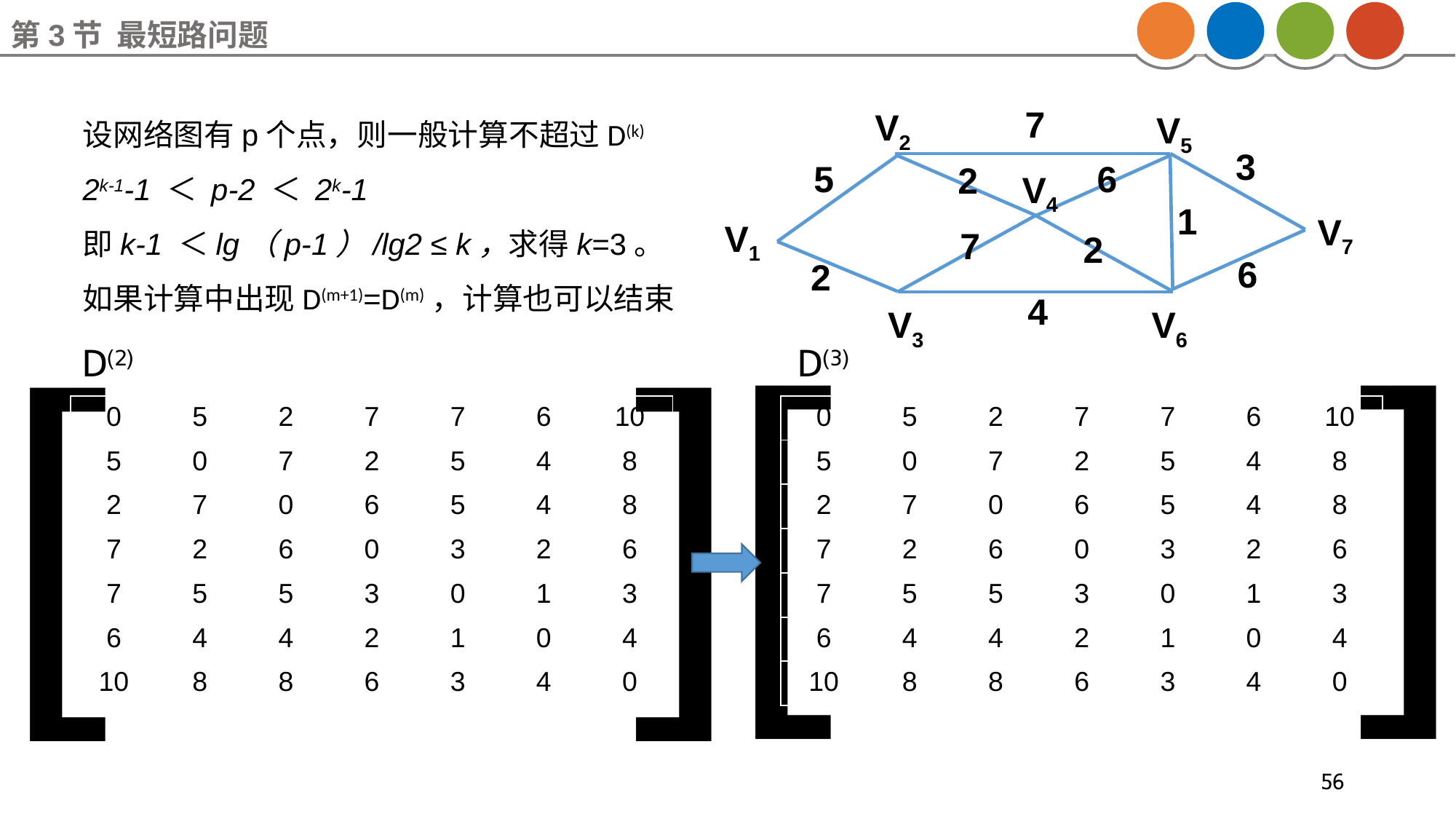

第3节  最短路问题
设网络图有p个点，则一般计算不超过D(k)
2k-1-1 ＜ p-2 ＜ 2k-1
即k-1 ＜lg（p-1）/lg2 ≤ k，求得k=3。
如果计算中出现D(m+1)=D(m)，计算也可以结束

V2
V5
V4
V7
V1
V6
V3
7
3
5
6
2
1
7
2
6
2
4
[     ]
[     ]
D(2)
D(3)
| 0 | 5 | 2 | 7 | 7 | 6 | 10 |
| --- | --- | --- | --- | --- | --- | --- |
| 5 | 0 | 7 | 2 | 5 | 4 | 8 |
| 2 | 7 | 0 | 6 | 5 | 4 | 8 |
| 7 | 2 | 6 | 0 | 3 | 2 | 6 |
| 7 | 5 | 5 | 3 | 0 | 1 | 3 |
| 6 | 4 | 4 | 2 | 1 | 0 | 4 |
| 10 | 8 | 8 | 6 | 3 | 4 | 0 |
| 0 | 5 | 2 | 7 | 7 | 6 | 10 |
| --- | --- | --- | --- | --- | --- | --- |
| 5 | 0 | 7 | 2 | 5 | 4 | 8 |
| 2 | 7 | 0 | 6 | 5 | 4 | 8 |
| 7 | 2 | 6 | 0 | 3 | 2 | 6 |
| 7 | 5 | 5 | 3 | 0 | 1 | 3 |
| 6 | 4 | 4 | 2 | 1 | 0 | 4 |
| 10 | 8 | 8 | 6 | 3 | 4 | 0 |

56